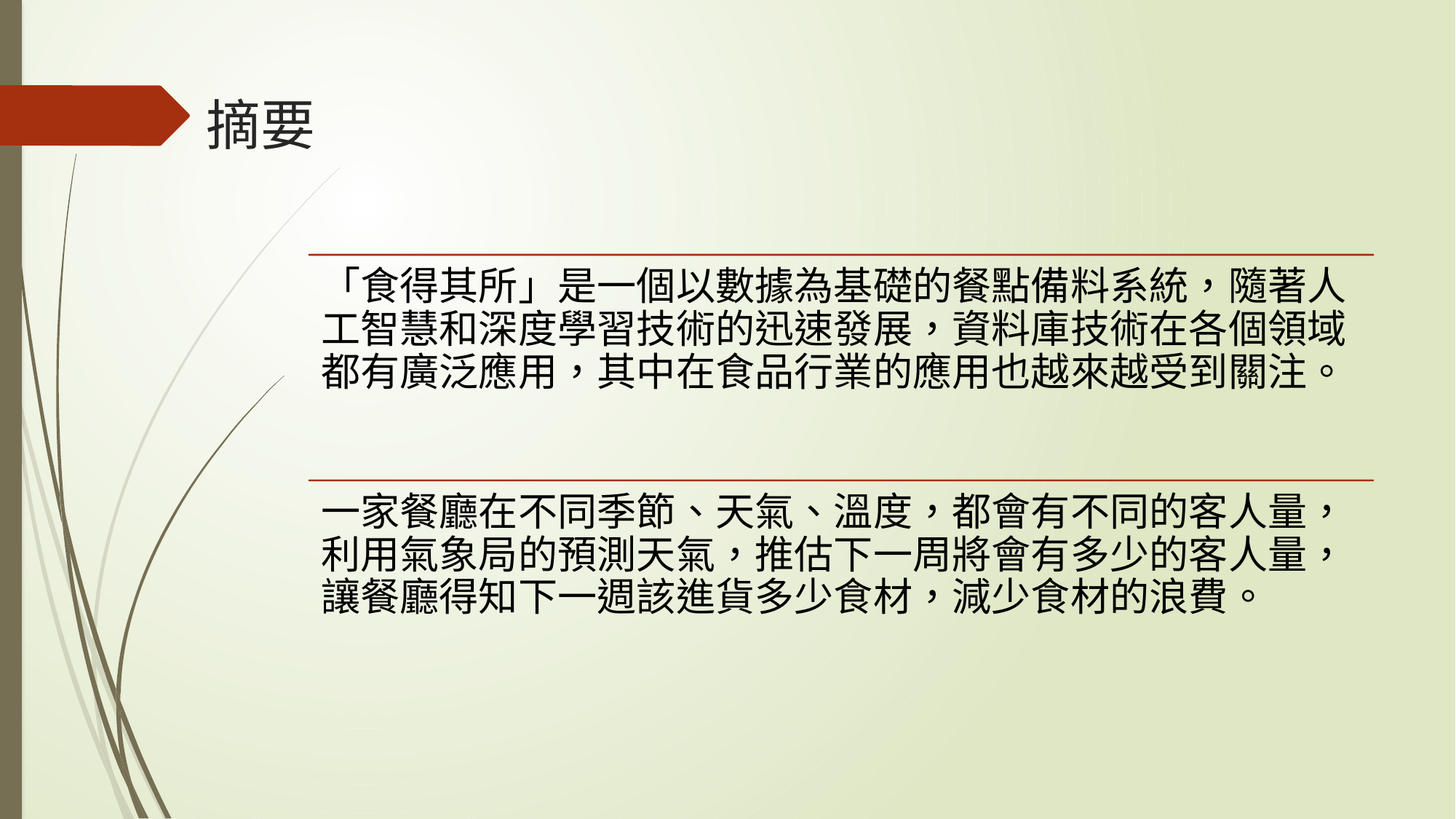

# 摘要
「食得其所」是一個以數據為基礎的餐點備料系統，隨著人工智慧和深度學習技術的迅速發展，資料庫技術在各個領域都有廣泛應用，其中在食品行業的應用也越來越受到關注。
一家餐廳在不同季節、天氣、溫度，都會有不同的客人量，利用氣象局的預測天氣，推估下一周將會有多少的客人量，讓餐廳得知下一週該進貨多少食材，減少食材的浪費。